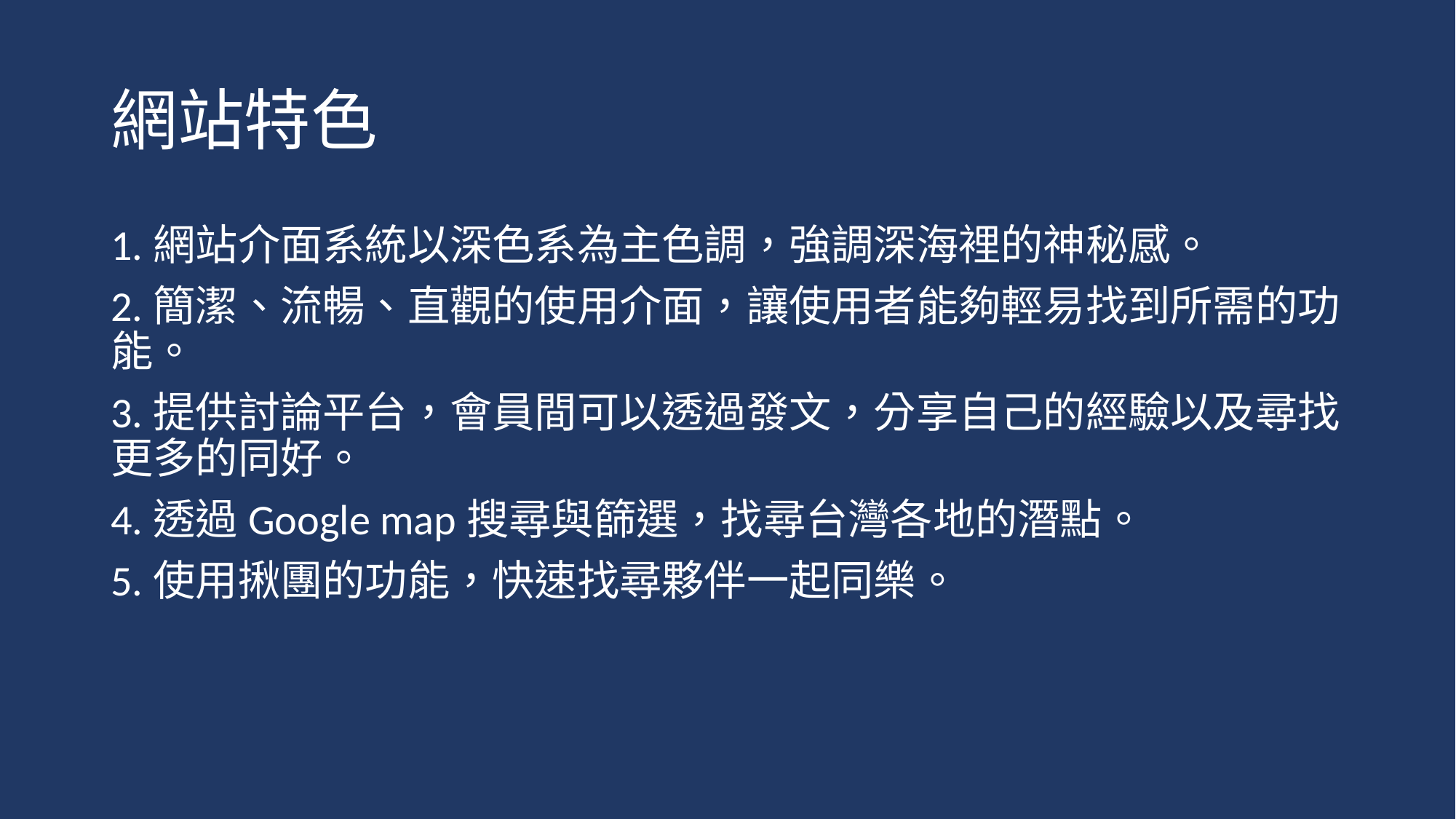

# 網站特色
1.網站介面系統以深色系為主色調，強調深海裡的神秘感。
2.簡潔、流暢、直觀的使用介面，讓使用者能夠輕易找到所需的功能。
3.提供討論平台，會員間可以透過發文，分享自己的經驗以及尋找更多的同好。
4.透過Google map搜尋與篩選，找尋台灣各地的潛點。
5.使用揪團的功能，快速找尋夥伴一起同樂。